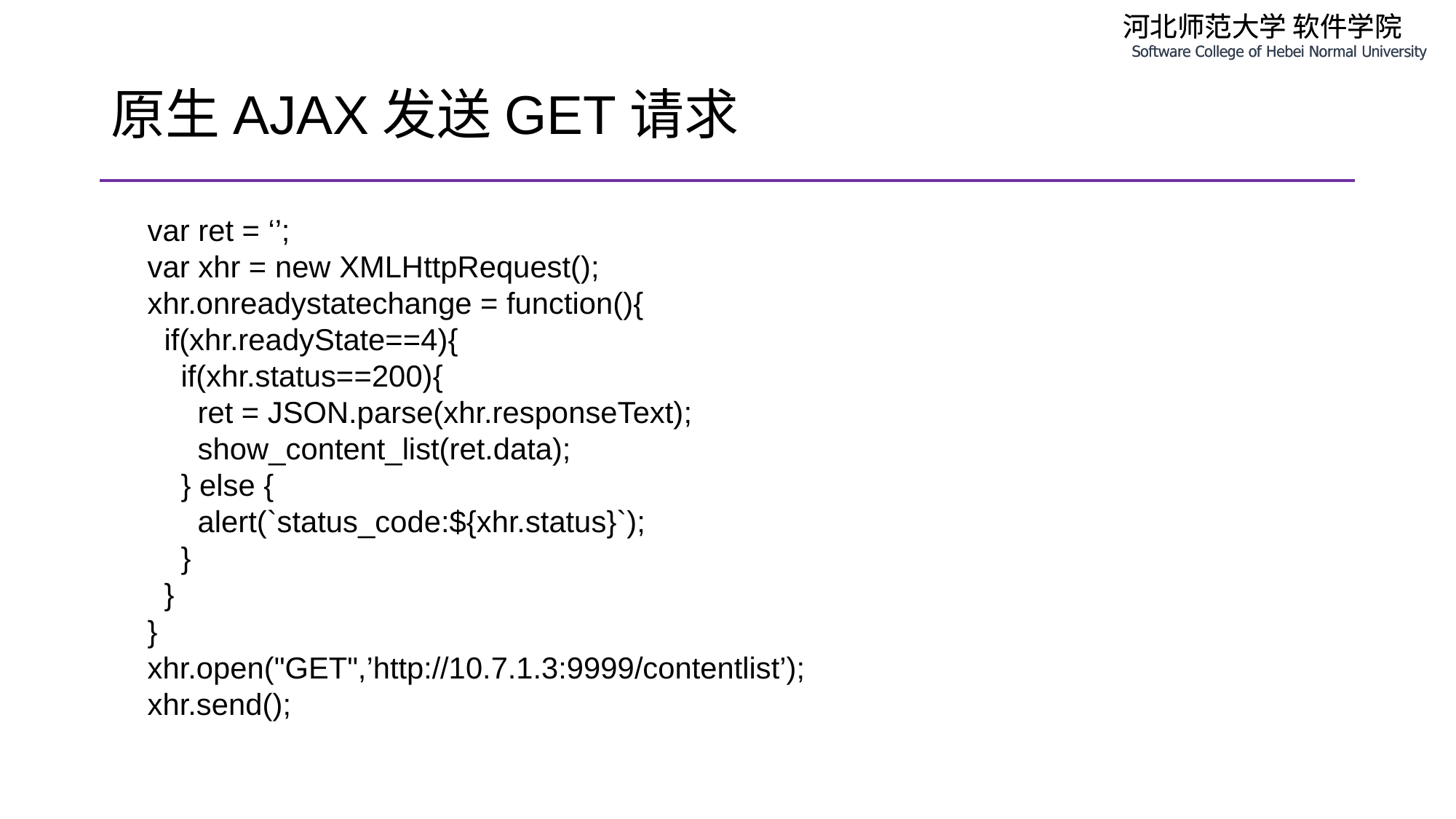

# 原生AJAX发送GET请求
var ret = ‘’;
var xhr = new XMLHttpRequest();
xhr.onreadystatechange = function(){
  if(xhr.readyState==4){
    if(xhr.status==200){
      ret = JSON.parse(xhr.responseText);
      show_content_list(ret.data);
    } else {
      alert(`status_code:${xhr.status}`);
    }
  }
}
xhr.open("GET",’http://10.7.1.3:9999/contentlist’);
xhr.send();